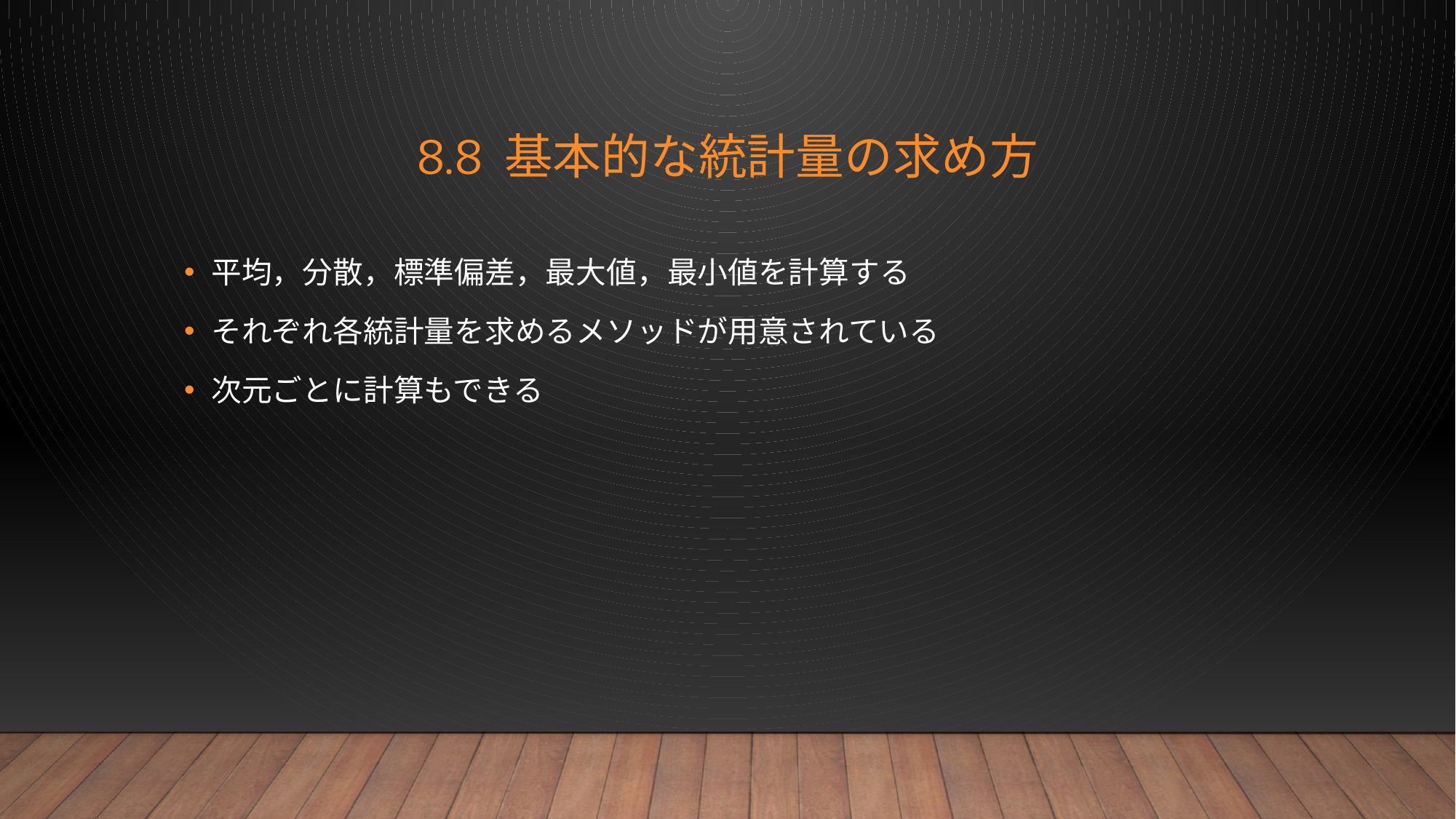

# 8.8 基本的な統計量の求め方
平均，分散，標準偏差，最大値，最小値を計算する
それぞれ各統計量を求めるメソッドが用意されている
次元ごとに計算もできる